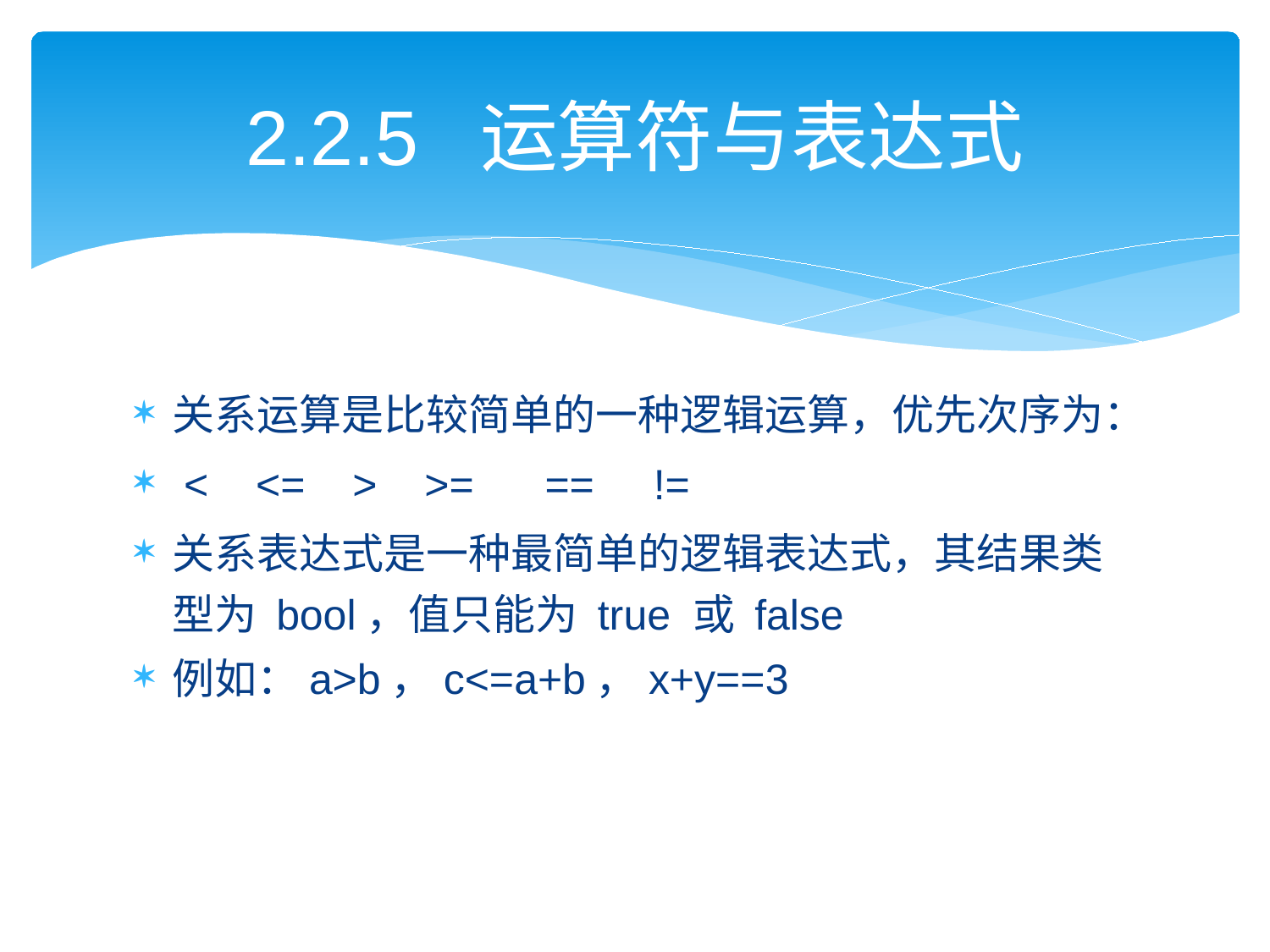

# 2.2.5  运算符与表达式
关系运算是比较简单的一种逻辑运算，优先次序为：
 <    <=    >    >=      ==     !=
关系表达式是一种最简单的逻辑表达式，其结果类型为 bool，值只能为 true 或 false
例如：a>b，c<=a+b，x+y==3